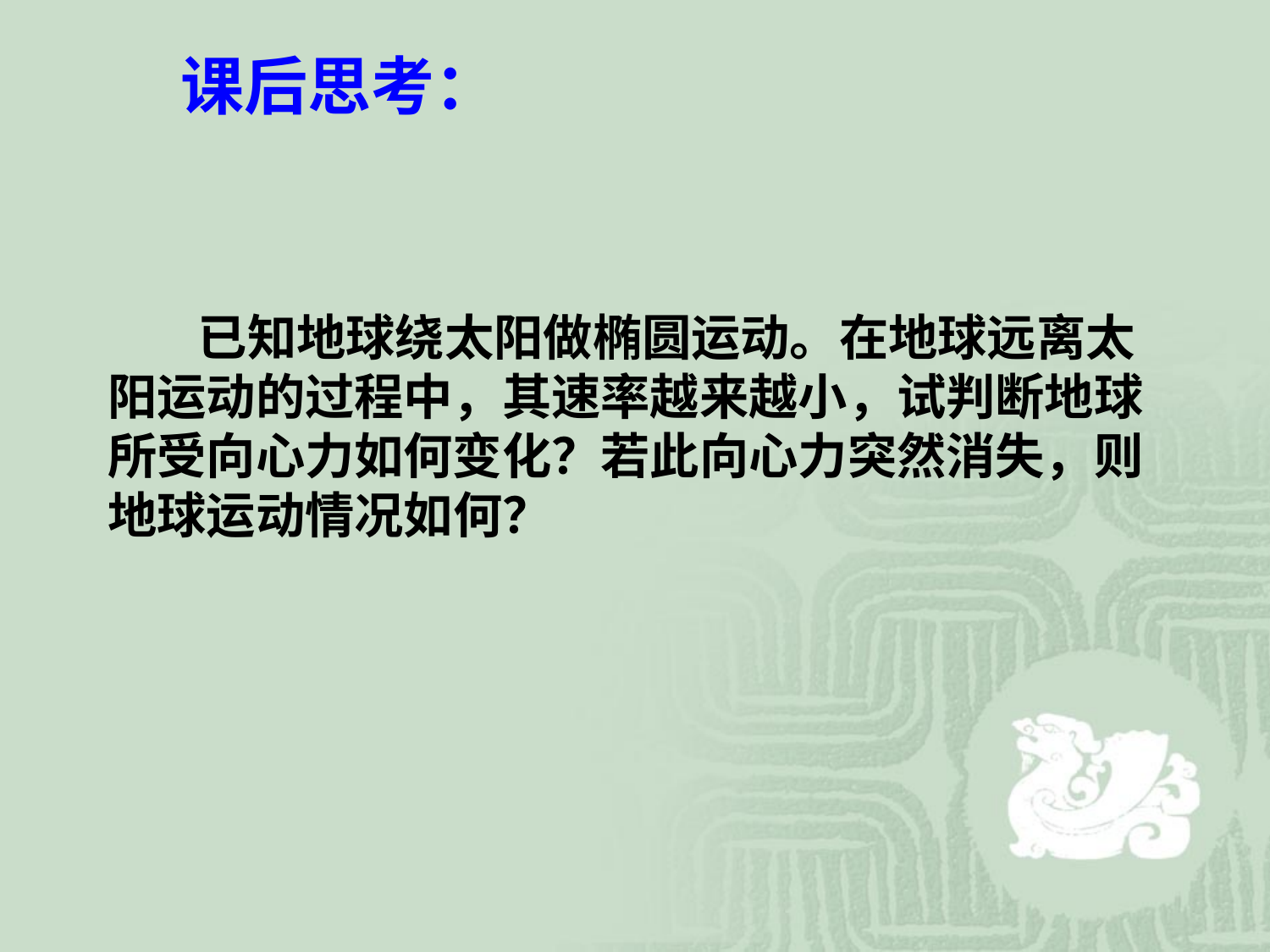

# 课后思考：
       已知地球绕太阳做椭圆运动。在地球远离太阳运动的过程中，其速率越来越小，试判断地球所受向心力如何变化？若此向心力突然消失，则地球运动情况如何？